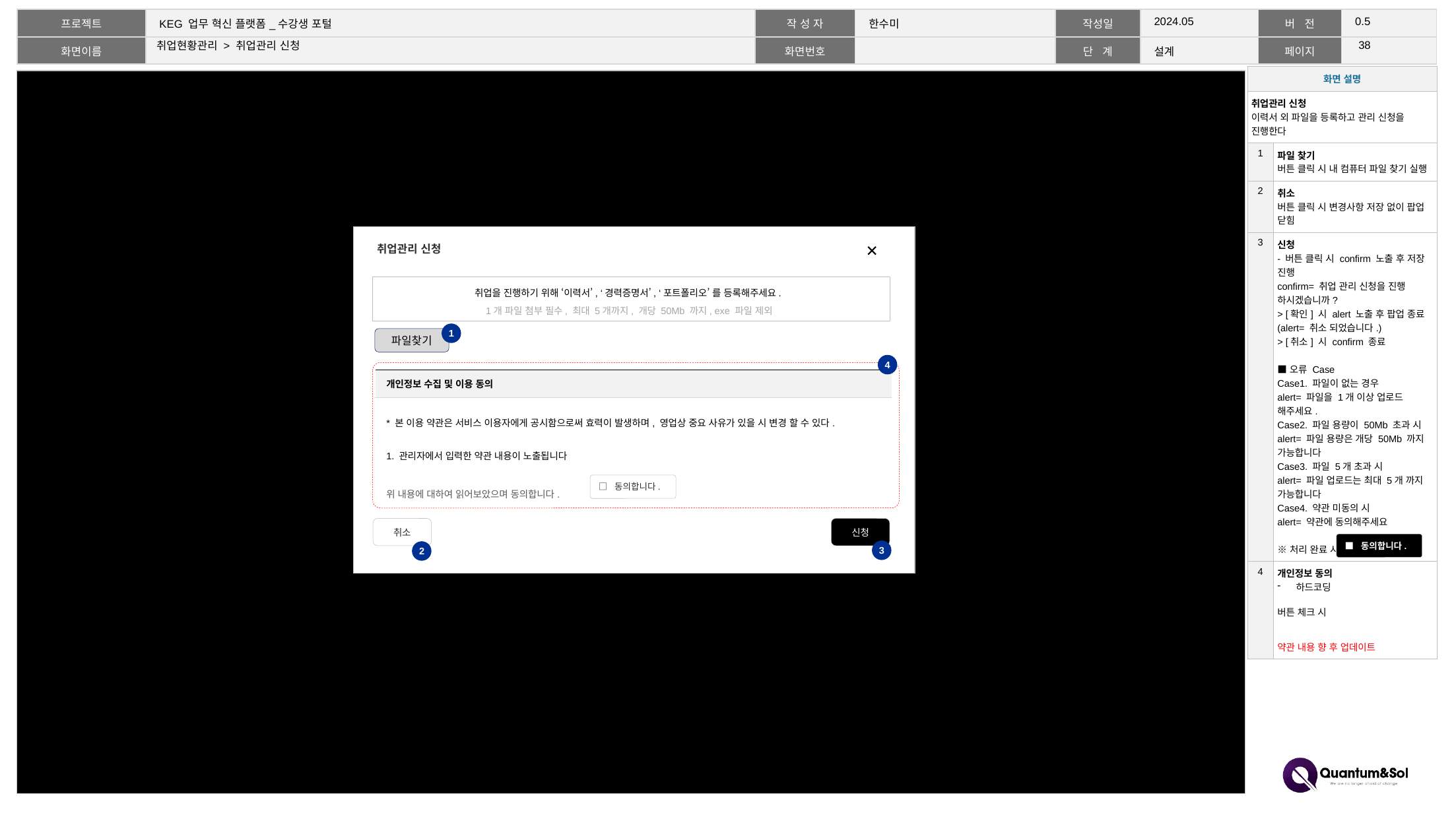

38

# 취업현황관리 > 취업관리 신청
| 화면 설명 |  |
| --- | --- |
| 취업관리 신청 이력서 외 파일을 등록하고 관리 신청을 진행한다 |  |
| 1 | 파일 찾기 버튼 클릭 시 내 컴퓨터 파일 찾기 실행 |
| 2 | 취소 버튼 클릭 시 변경사항 저장 없이 팝업 닫힘 |
| 3 | 신청 - 버튼 클릭 시 confirm 노출 후 저장 진행 confirm= 취업 관리 신청을 진행 하시겠습니까? > [확인] 시 alert 노출 후 팝업 종료 (alert= 취소 되었습니다.) > [취소] 시 confirm 종료 ■ 오류 Case Case1. 파일이 없는 경우 alert= 파일을 1개 이상 업로드 해주세요. Case2. 파일 용량이 50Mb 초과 시 alert= 파일 용량은 개당 50Mb 까지 가능합니다 Case3. 파일 5개 초과 시 alert= 파일 업로드는 최대 5개 까지 가능합니다 Case4. 약관 미동의 시 alert= 약관에 동의해주세요 ※처리 완료 시 상태=신청 |
| 4 | 개인정보 동의 하드코딩 버튼 체크 시 약관 내용 향 후 업데이트 |
취업관리 신청
취업을 진행하기 위해 ‘이력서’, ‘경력증명서’, ‘포트폴리오’ 를 등록해주세요.
1개 파일 첨부 필수, 최대 5개까지, 개당 50Mb 까지, exe 파일 제외
1
파일찾기
4

| 개인정보 수집 및 이용 동의 |
| --- |
| \* 본 이용 약관은 서비스 이용자에게 공시함으로써 효력이 발생하며, 영업상 중요 사유가 있을 시 변경 할 수 있다. 1. 관리자에서 입력한 약관 내용이 노출됩니다 |
| 위 내용에 대하여 읽어보았으며 동의합니다. |
□  동의합니다.
취소
신청
■  동의합니다.
3
2